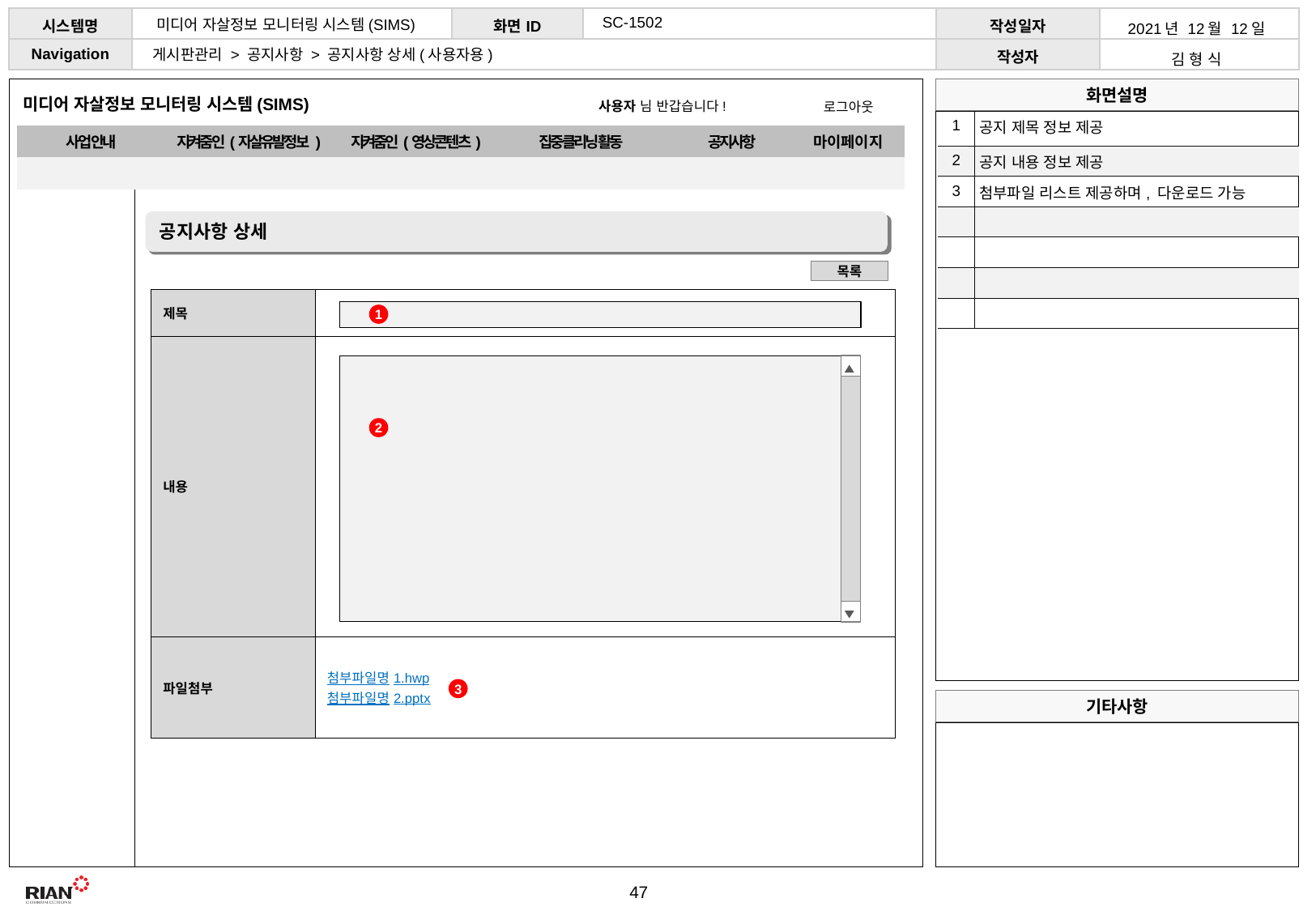

SC-1502
미디어 자살정보 모니터링 시스템(SIMS)
| 2021년 12월 12일 |
| --- |
| 김 형 식 |
게시판관리 > 공지사항 > 공지사항 상세(사용자용)
미디어 자살정보 모니터링 시스템(SIMS)
사용자 님 반갑습니다!
로그아웃
| 1 | 공지 제목 정보 제공 |
| --- | --- |
| 2 | 공지 내용 정보 제공 |
| 3 | 첨부파일 리스트 제공하며, 다운로드 가능 |
|  |  |
|  |  |
|  |  |
|  |  |
| 사업 안내 | 지켜줌인(자살유발정보 ) | 지켜줌인(영상콘텐츠) | 집중클리닝 활동 | 공지사항 | 마이페이지 |
| --- | --- | --- | --- | --- | --- |
|  |  |  |  |  |  |
공지사항 상세
목록
| 제목 |  |
| --- | --- |
| 내용 |  |
| 파일첨부 | 첨부파일명1.hwp 첨부파일명2.pptx |

1
◀

▶

2
3